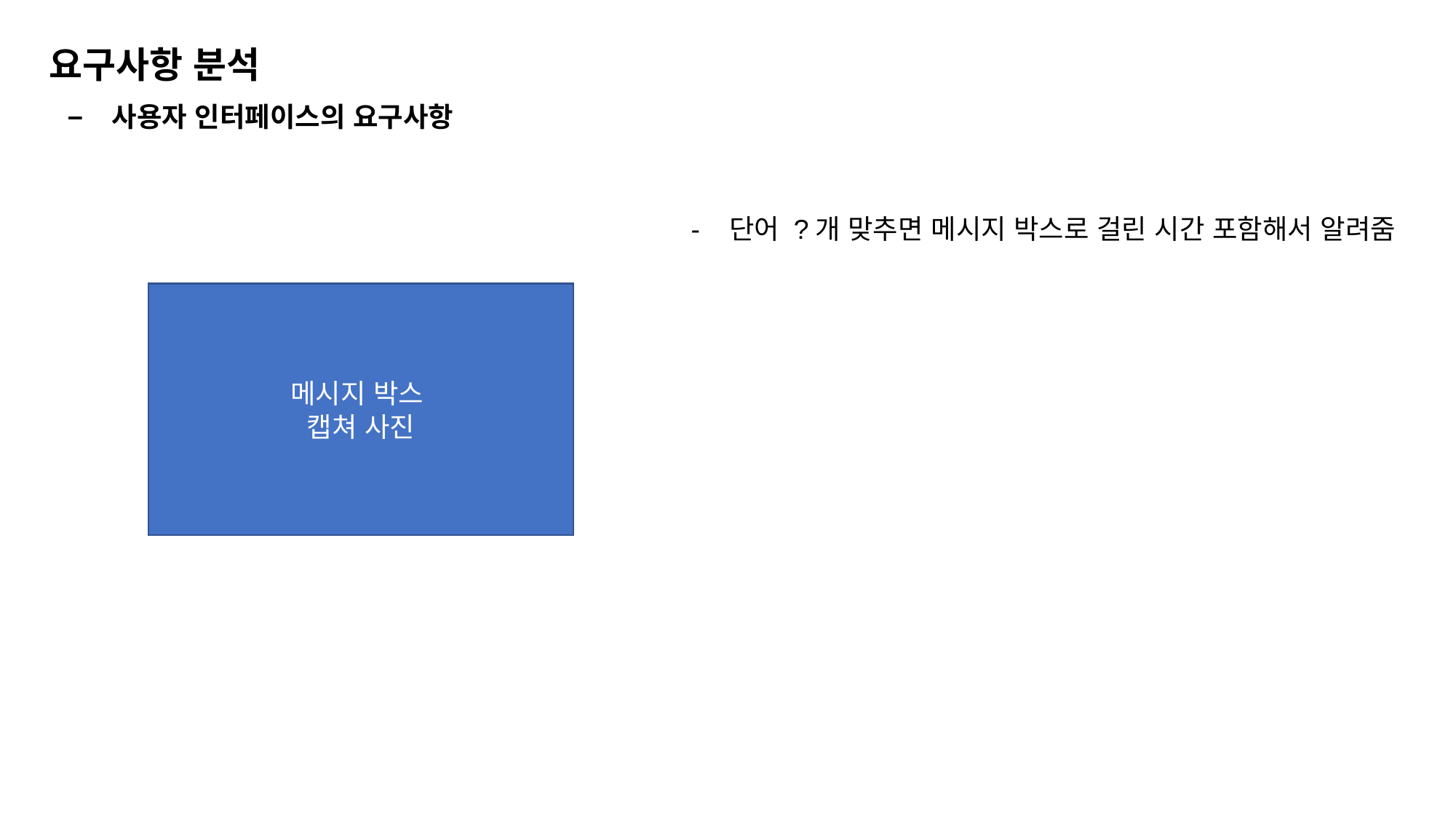

요구사항 분석
–   사용자 인터페이스의 요구사항
-   단어 ?개 맞추면 메시지 박스로 걸린 시간 포함해서 알려줌
메시지 박스
캡쳐 사진